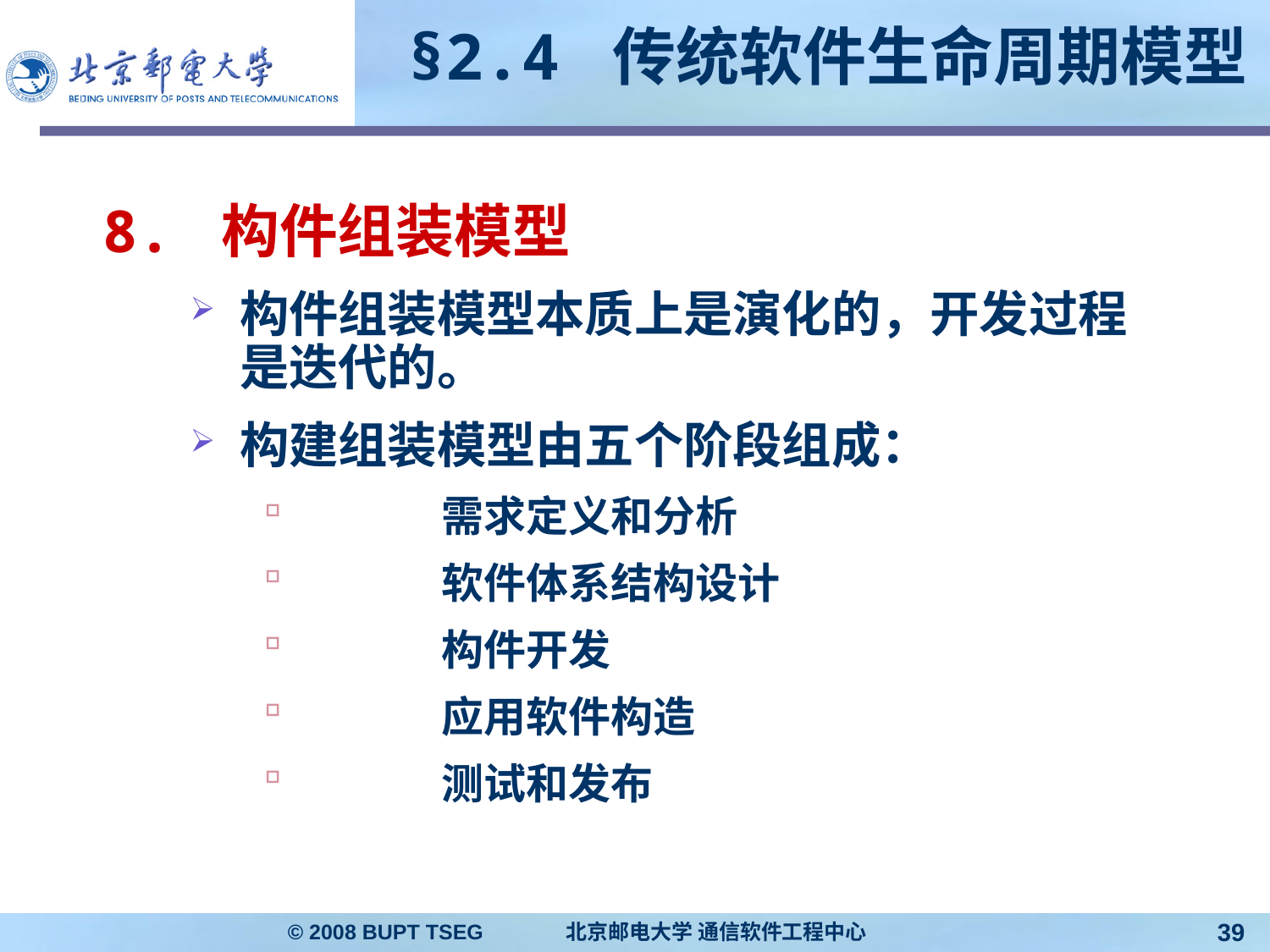

# §2.4 传统软件生命周期模型
8. 构件组装模型
构件组装模型本质上是演化的，开发过程是迭代的。
构建组装模型由五个阶段组成：
	需求定义和分析
	软件体系结构设计
	构件开发
	应用软件构造
	测试和发布
© 2008 BUPT TSEG             北京邮电大学 通信软件工程中心